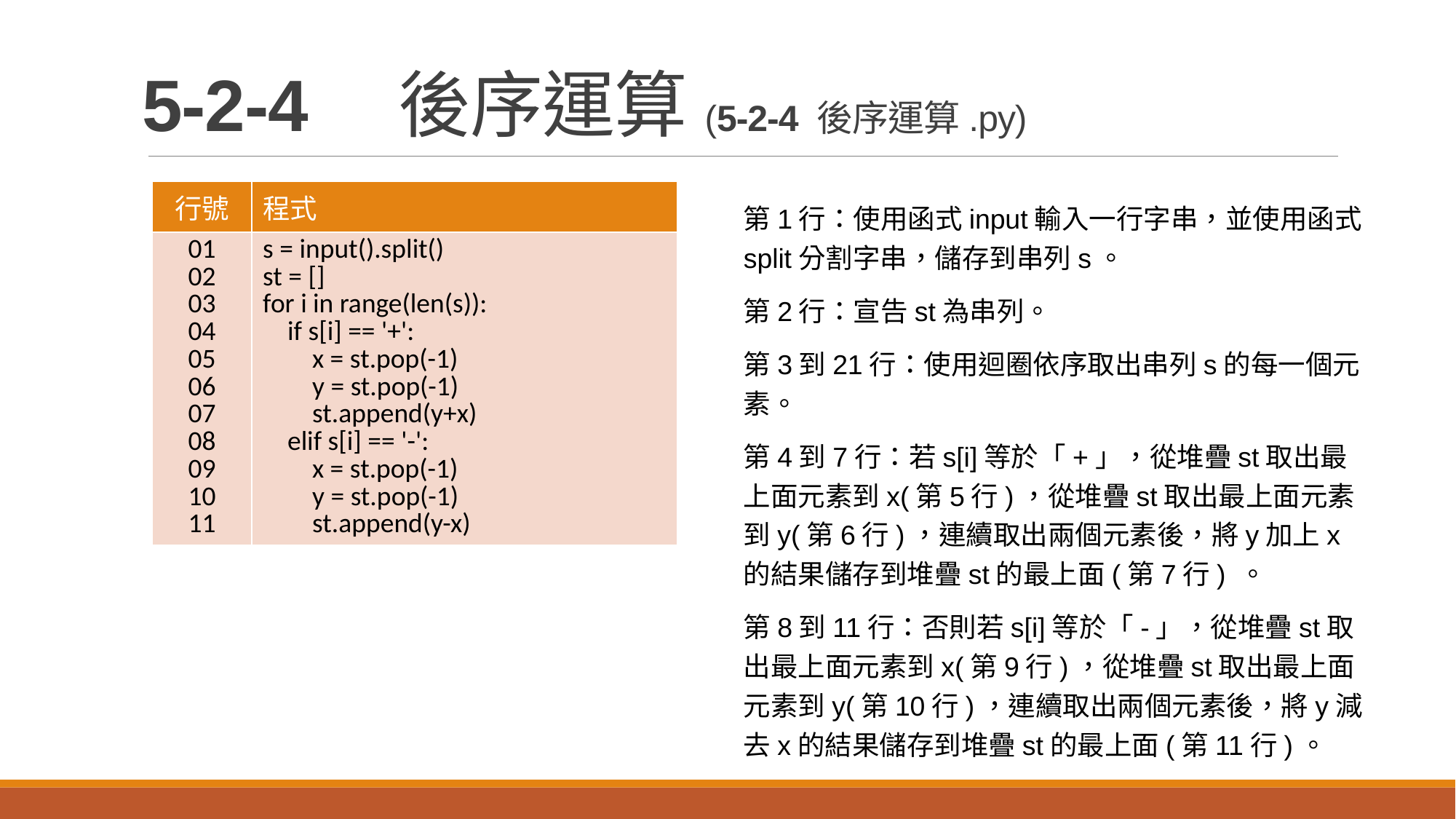

# 5-2-4　後序運算(5-2-4 後序運算.py)

| 行號 | 程式 |
| --- | --- |
| 01 02 03 04 05 06 07 08 09 10 11 | s = input().split() st = [] for i in range(len(s)): if s[i] == '+': x = st.pop(-1) y = st.pop(-1) st.append(y+x) elif s[i] == '-': x = st.pop(-1) y = st.pop(-1) st.append(y-x) |
第1行：使用函式input輸入一行字串，並使用函式split分割字串，儲存到串列s。
第2行：宣告st為串列。
第3到21行：使用迴圈依序取出串列s的每一個元素。
第4到7行：若s[i]等於「+」，從堆疊st取出最上面元素到x(第5行)，從堆疊st取出最上面元素到y(第6行)，連續取出兩個元素後，將y加上x的結果儲存到堆疊st的最上面(第7行) 。
第8到11行：否則若s[i]等於「-」，從堆疊st取出最上面元素到x(第9行)，從堆疊st取出最上面元素到y(第10行)，連續取出兩個元素後，將y減去x的結果儲存到堆疊st的最上面(第11行)。